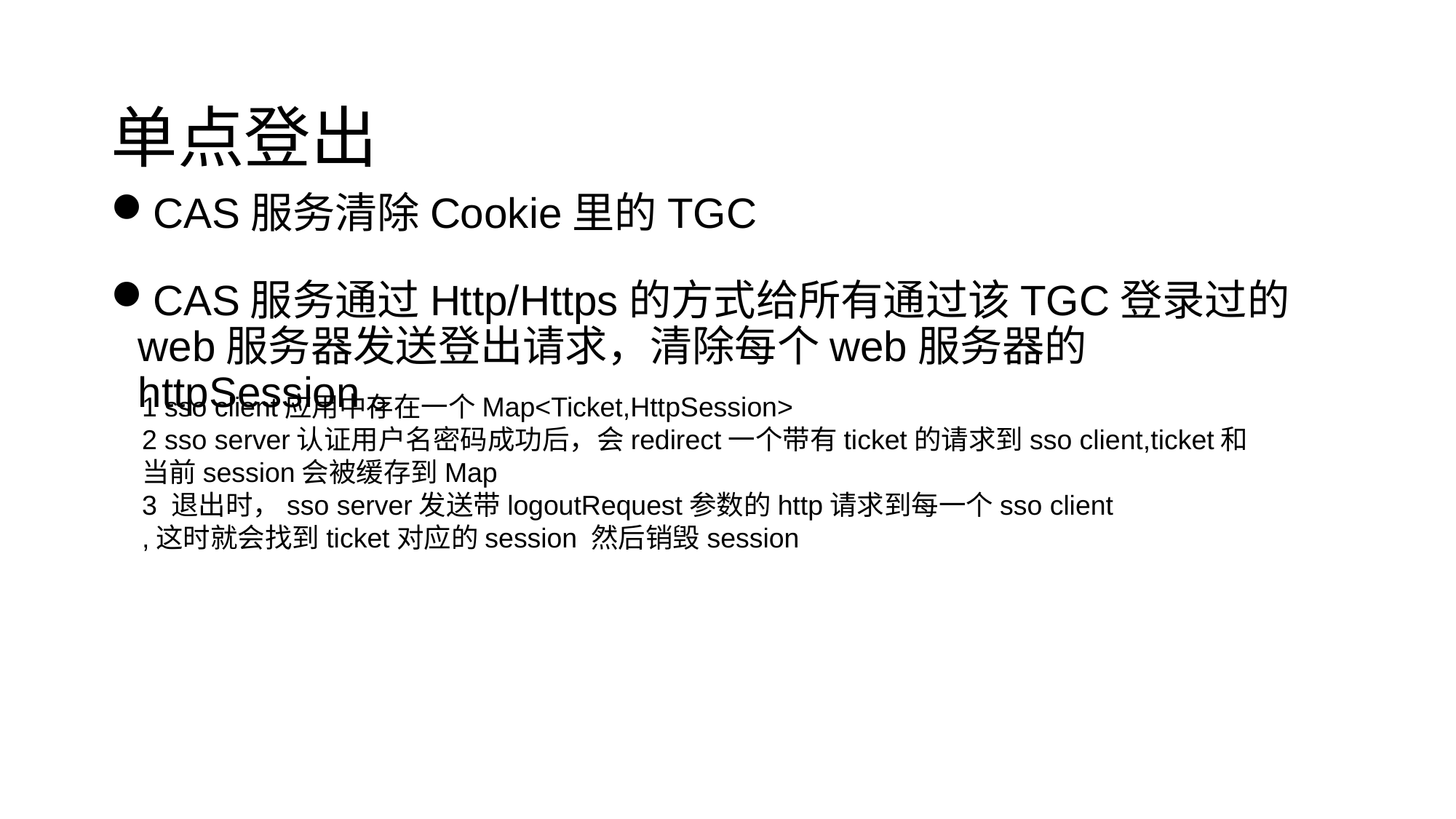

# 单点登出
CAS服务清除Cookie里的TGC
CAS服务通过Http/Https的方式给所有通过该TGC登录过的web服务器发送登出请求，清除每个web服务器的httpSession。
1 sso client应用中存在一个Map<Ticket,HttpSession>
2 sso server认证用户名密码成功后，会redirect一个带有ticket的请求到sso client,ticket和当前session会被缓存到Map
3 退出时，sso server发送带logoutRequest参数的http请求到每一个sso client
,这时就会找到ticket对应的session 然后销毁session